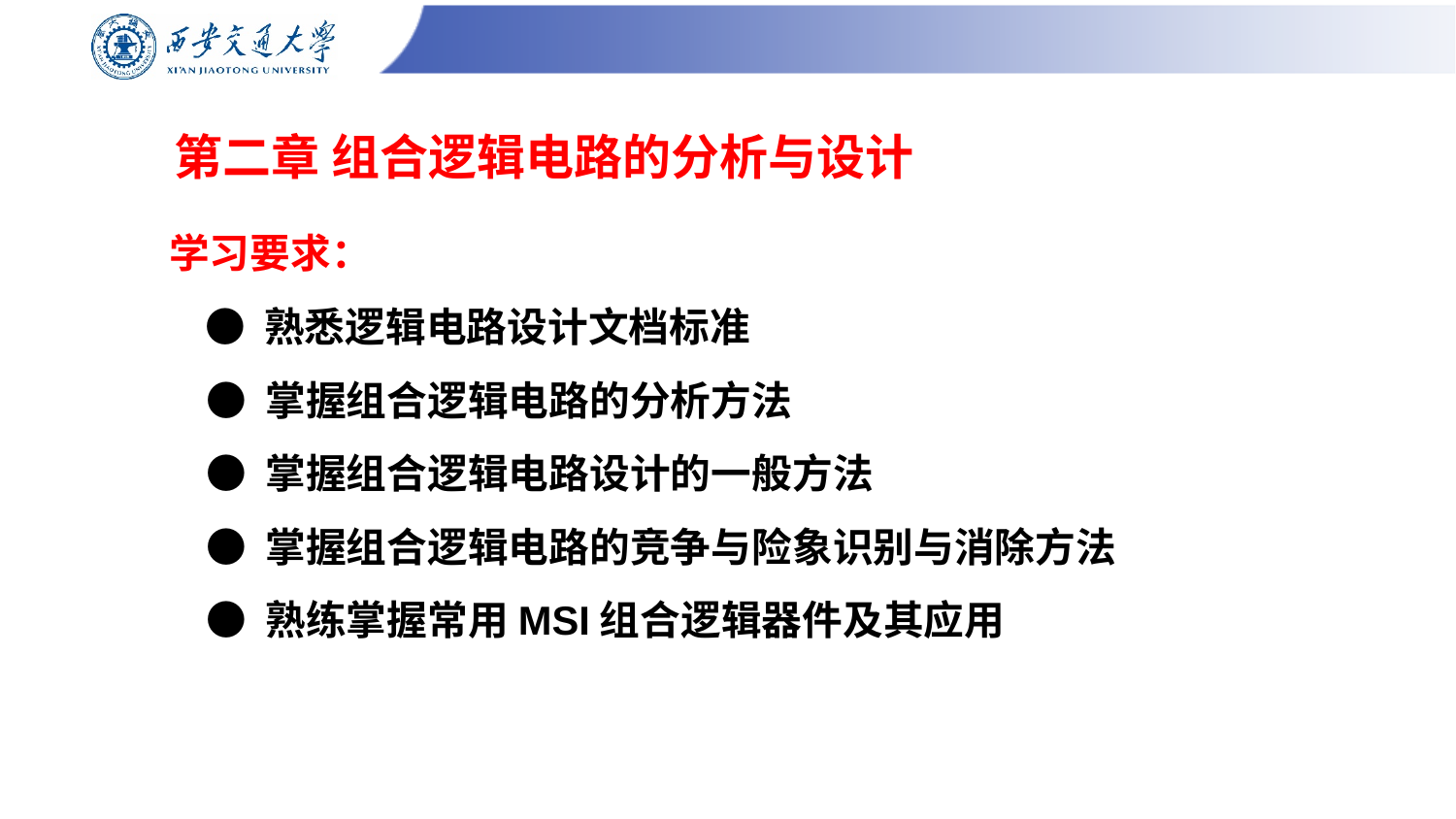

# 第二章 组合逻辑电路的分析与设计
学习要求：
    ● 熟悉逻辑电路设计文档标准
    ● 掌握组合逻辑电路的分析方法
    ● 掌握组合逻辑电路设计的一般方法
    ● 掌握组合逻辑电路的竞争与险象识别与消除方法
    ● 熟练掌握常用MSI组合逻辑器件及其应用